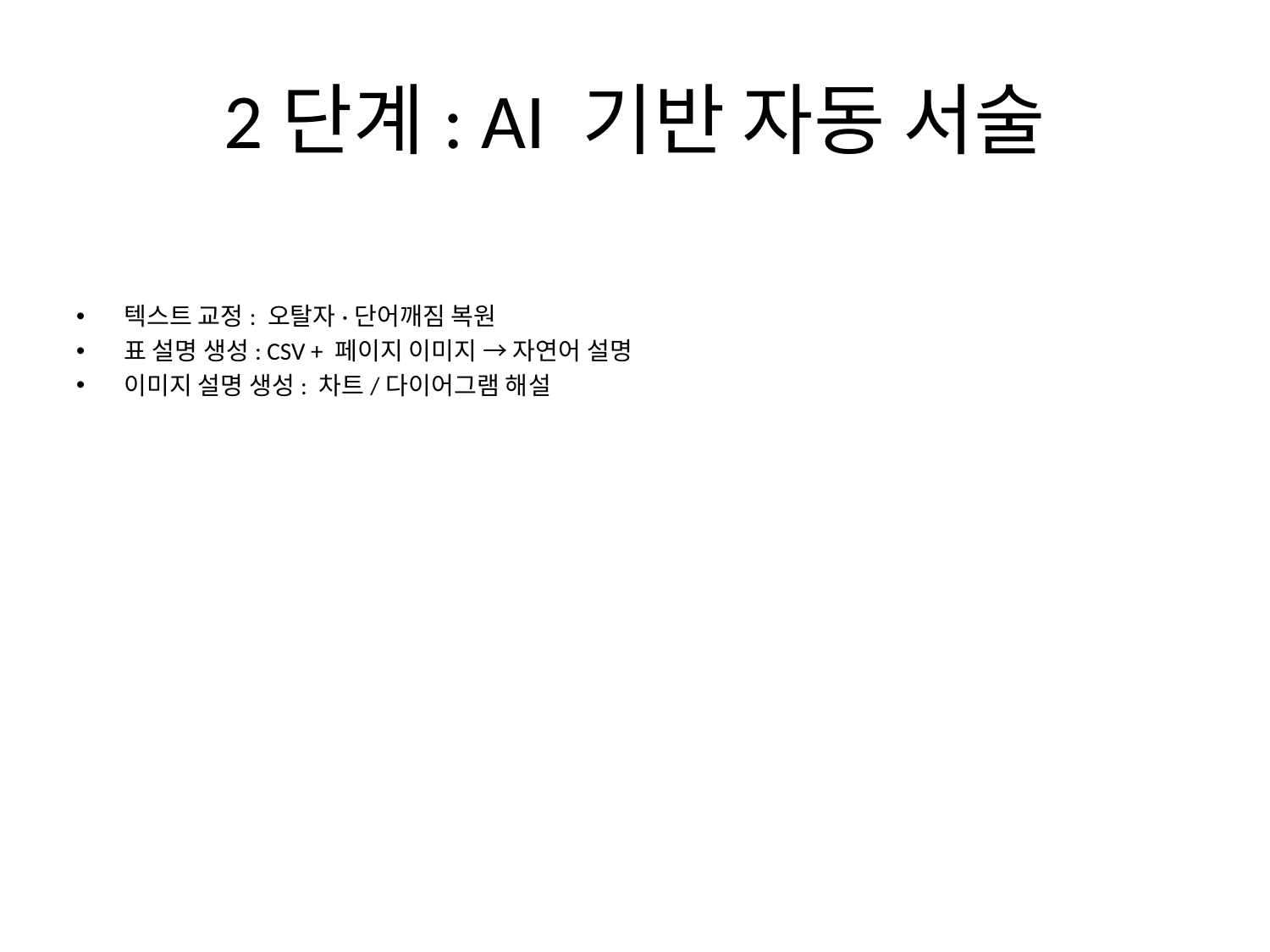

# 2단계: AI 기반 자동 서술

텍스트 교정: 오탈자·단어깨짐 복원
표 설명 생성: CSV + 페이지 이미지 → 자연어 설명
이미지 설명 생성: 차트/다이어그램 해설